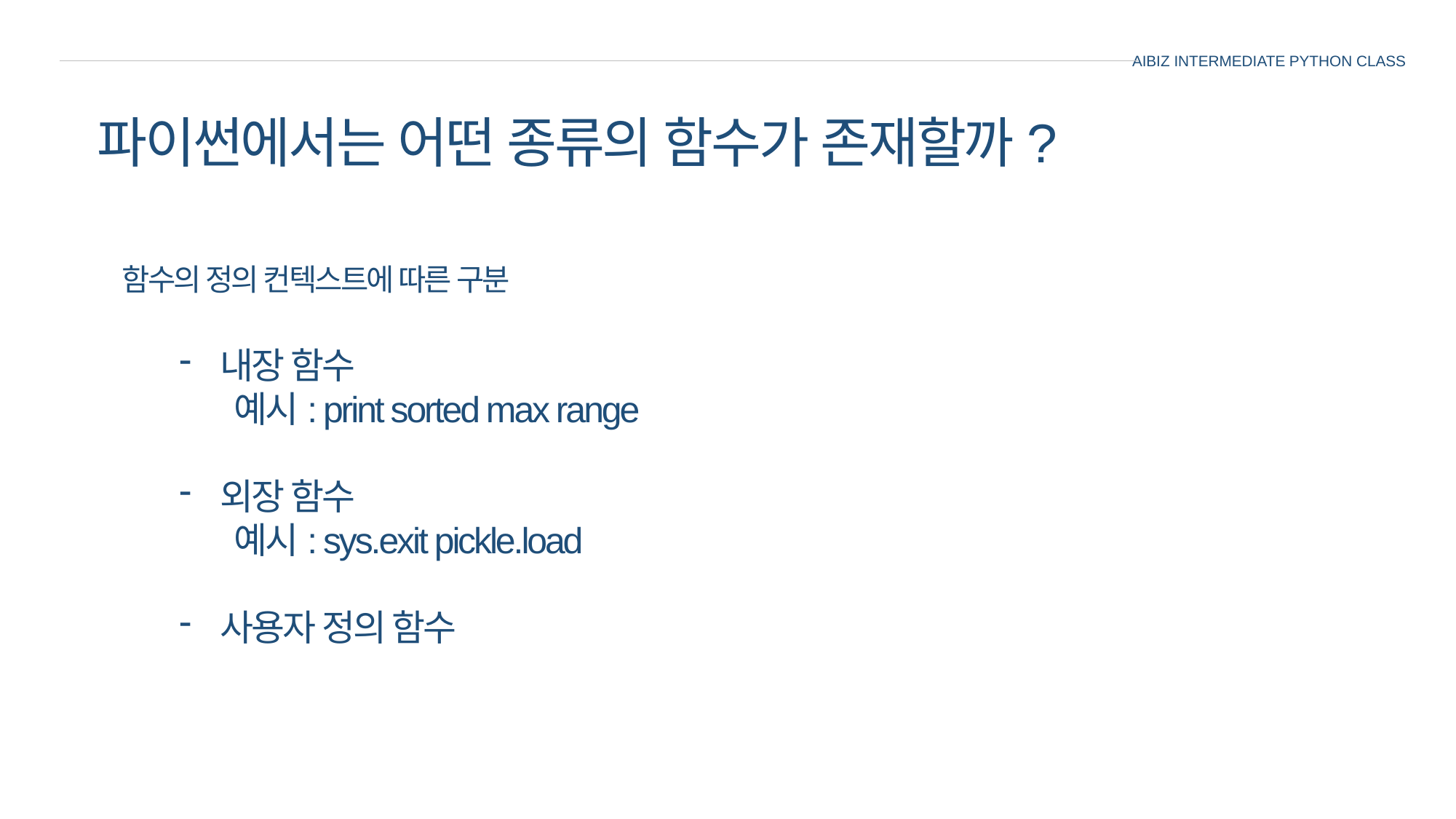

AIBIZ INTERMEDIATE PYTHON CLASS
파이썬에서는 어떤 종류의 함수가 존재할까?
함수의 정의 컨텍스트에 따른 구분
내장 함수
예시: print sorted max range

외장 함수
예시: sys.exit pickle.load

사용자 정의 함수